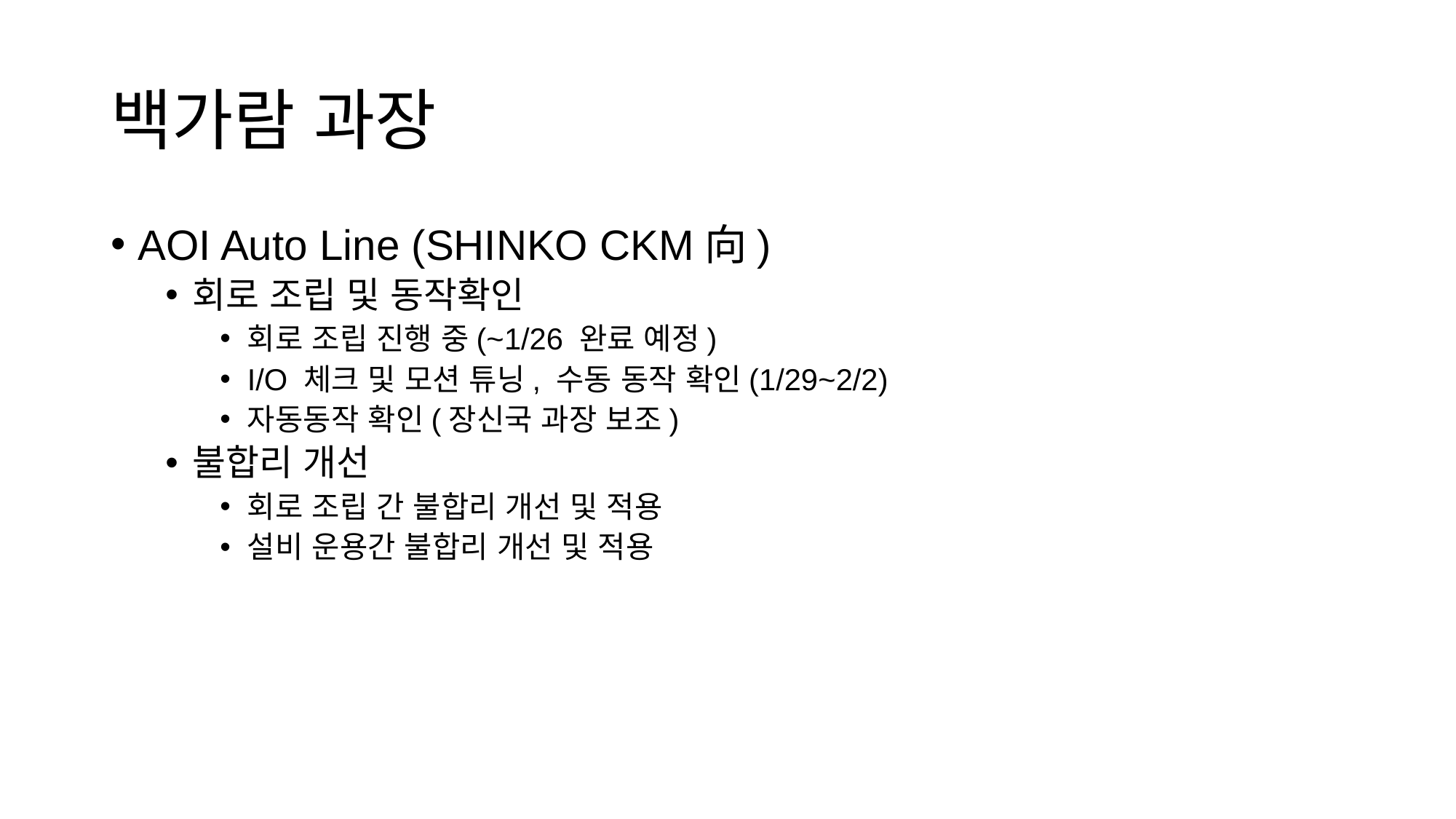

# 백가람 과장
AOI Auto Line (SHINKO CKM向)
회로 조립 및 동작확인
회로 조립 진행 중(~1/26 완료 예정)
I/O 체크 및 모션 튜닝, 수동 동작 확인(1/29~2/2)
자동동작 확인(장신국 과장 보조)
불합리 개선
회로 조립 간 불합리 개선 및 적용
설비 운용간 불합리 개선 및 적용